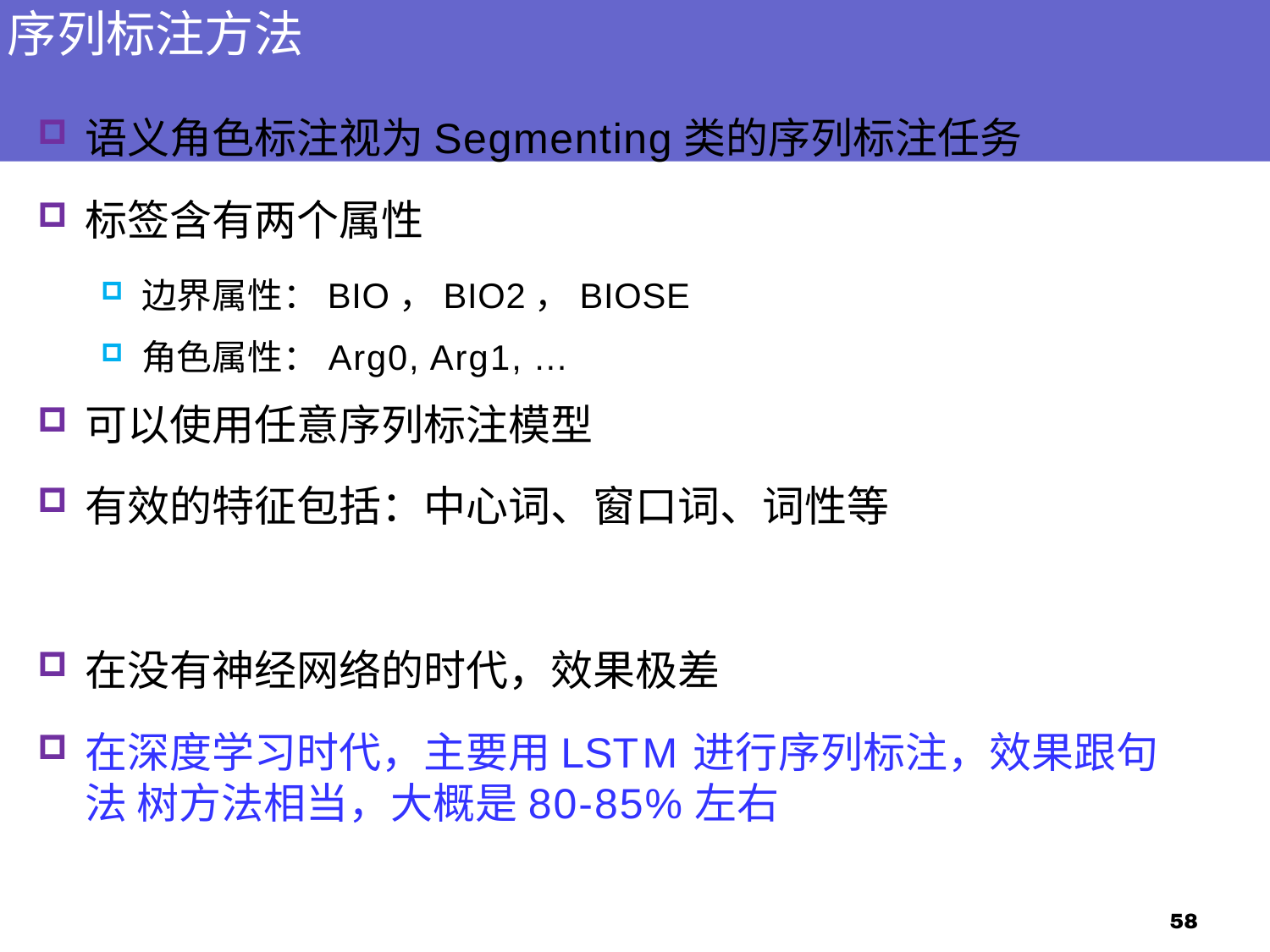

# 序列标注方法
语义角色标注视为Segmenting类的序列标注任务
标签含有两个属性
边界属性：BIO，BIO2，BIOSE
角色属性：Arg0, Arg1, …
可以使用任意序列标注模型
有效的特征包括：中心词、窗口词、词性等
在没有神经网络的时代，效果极差
在深度学习时代，主要用LSTM进行序列标注，效果跟句法 树方法相当，大概是80-85%左右
58